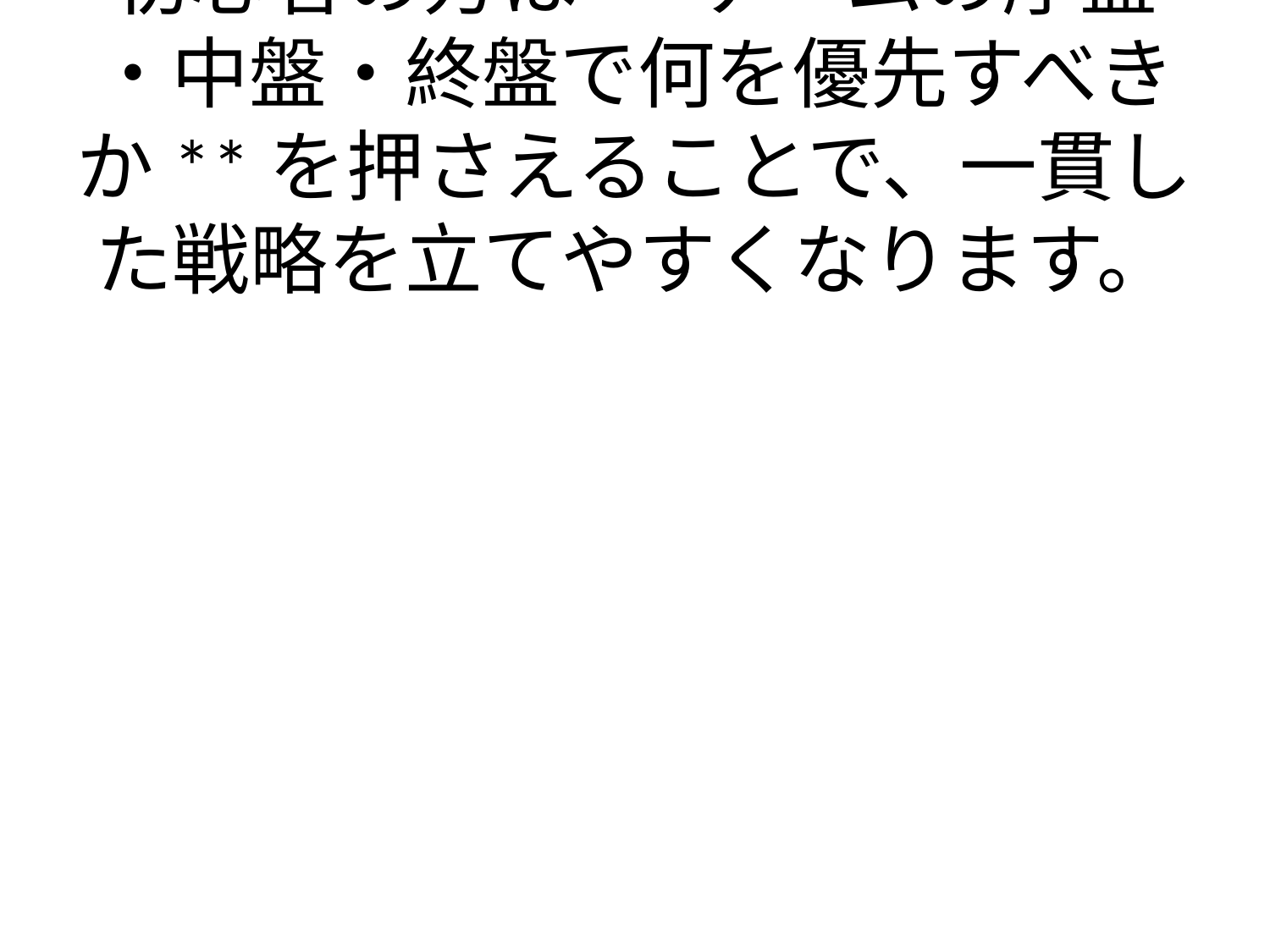

# 初心者の方は**ゲームの序盤・中盤・終盤で何を優先すべきか**を押さえることで、一貫した戦略を立てやすくなります。